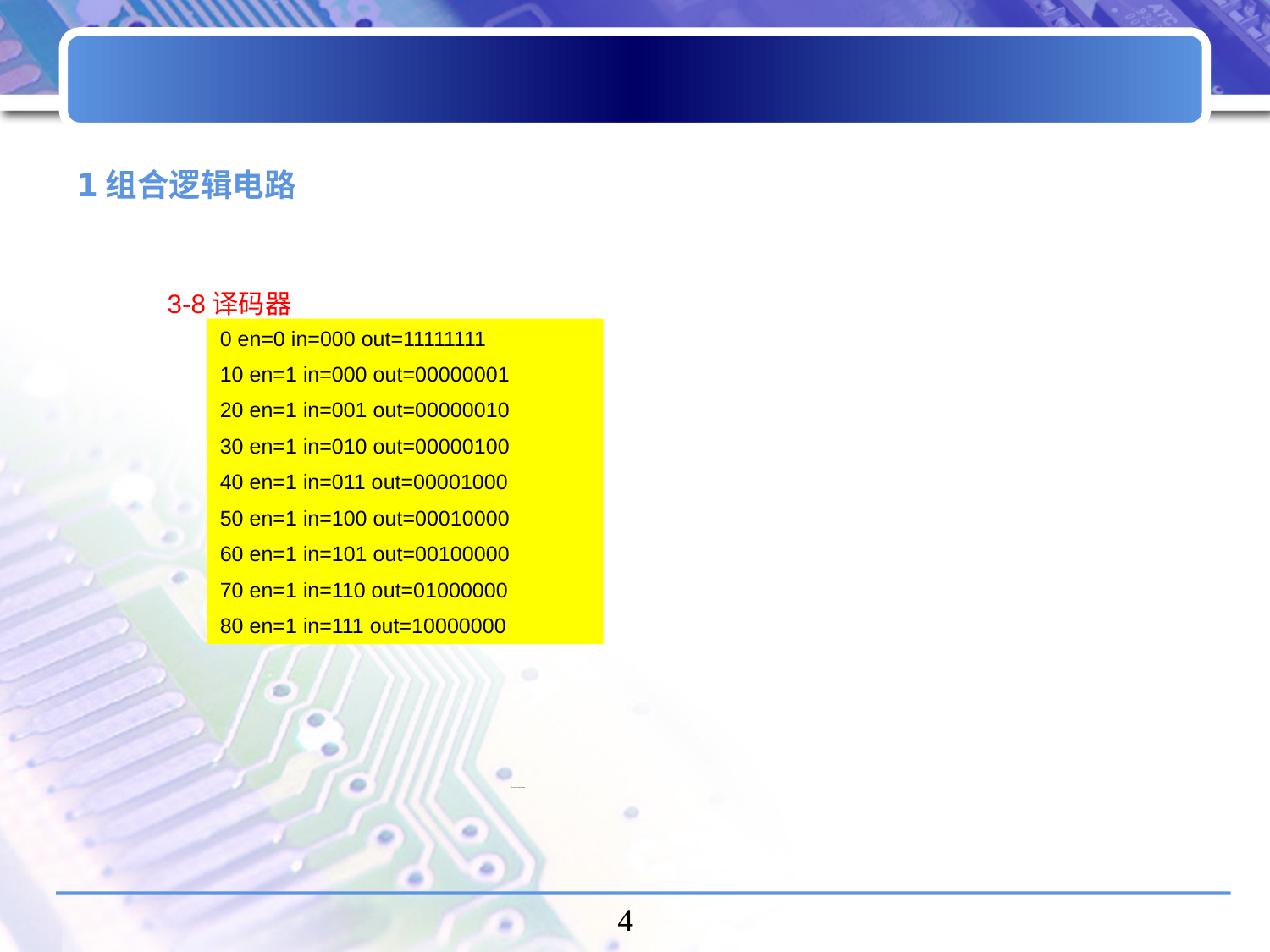

# 基础电路仿真验证实例
1组合逻辑电路
3-8译码器
0 en=0 in=000 out=11111111
10 en=1 in=000 out=00000001
20 en=1 in=001 out=00000010
30 en=1 in=010 out=00000100
40 en=1 in=011 out=00001000
50 en=1 in=100 out=00010000
60 en=1 in=101 out=00100000
70 en=1 in=110 out=01000000
80 en=1 in=111 out=10000000
www.eecourse.com
4